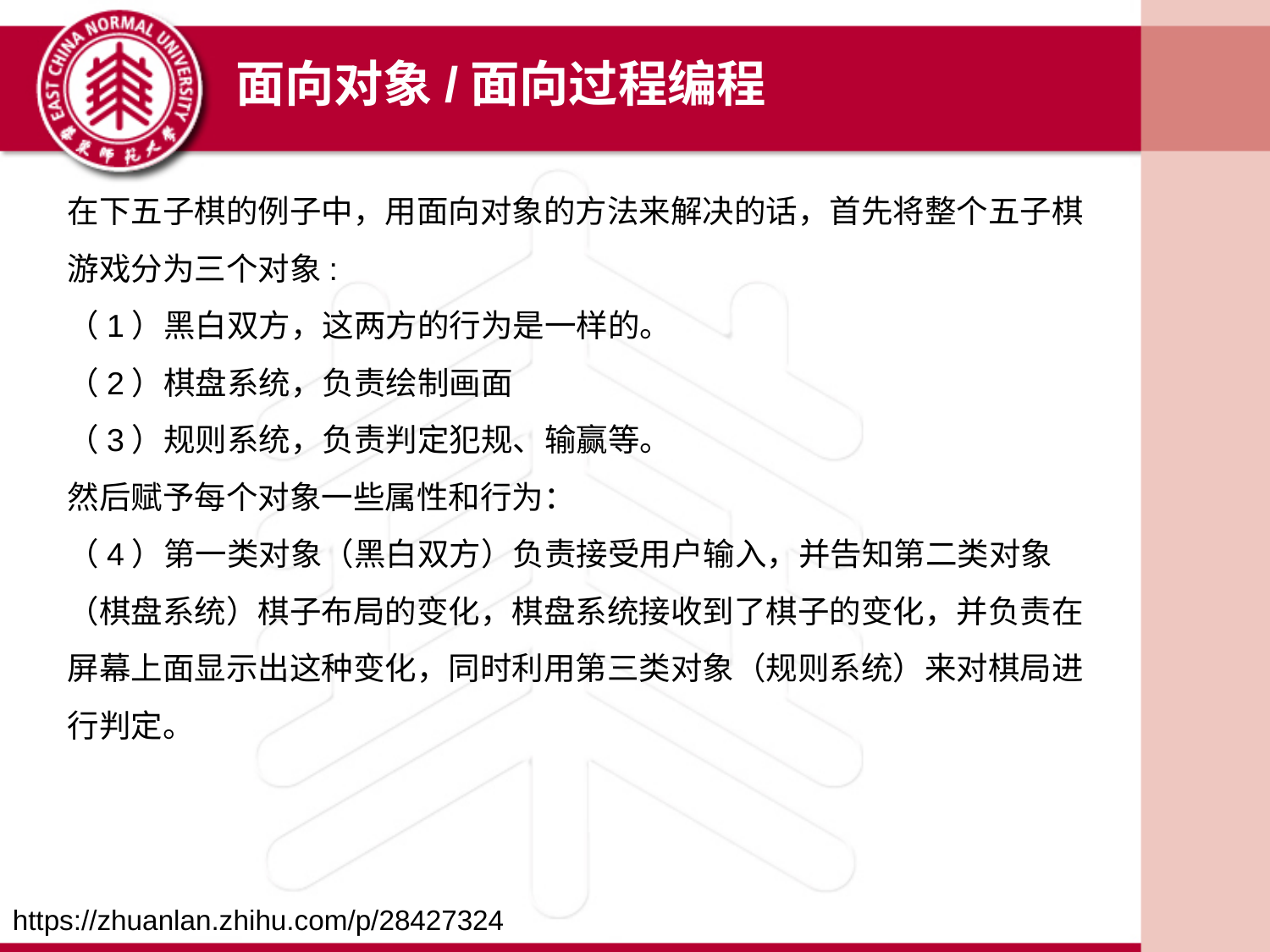

面向对象/面向过程编程
在下五子棋的例子中，用面向对象的方法来解决的话，首先将整个五子棋游戏分为三个对象:
（1）黑白双方，这两方的行为是一样的。
（2）棋盘系统，负责绘制画面
（3）规则系统，负责判定犯规、输赢等。
然后赋予每个对象一些属性和行为：
（4）第一类对象（黑白双方）负责接受用户输入，并告知第二类对象（棋盘系统）棋子布局的变化，棋盘系统接收到了棋子的变化，并负责在屏幕上面显示出这种变化，同时利用第三类对象（规则系统）来对棋局进行判定。
https://zhuanlan.zhihu.com/p/28427324